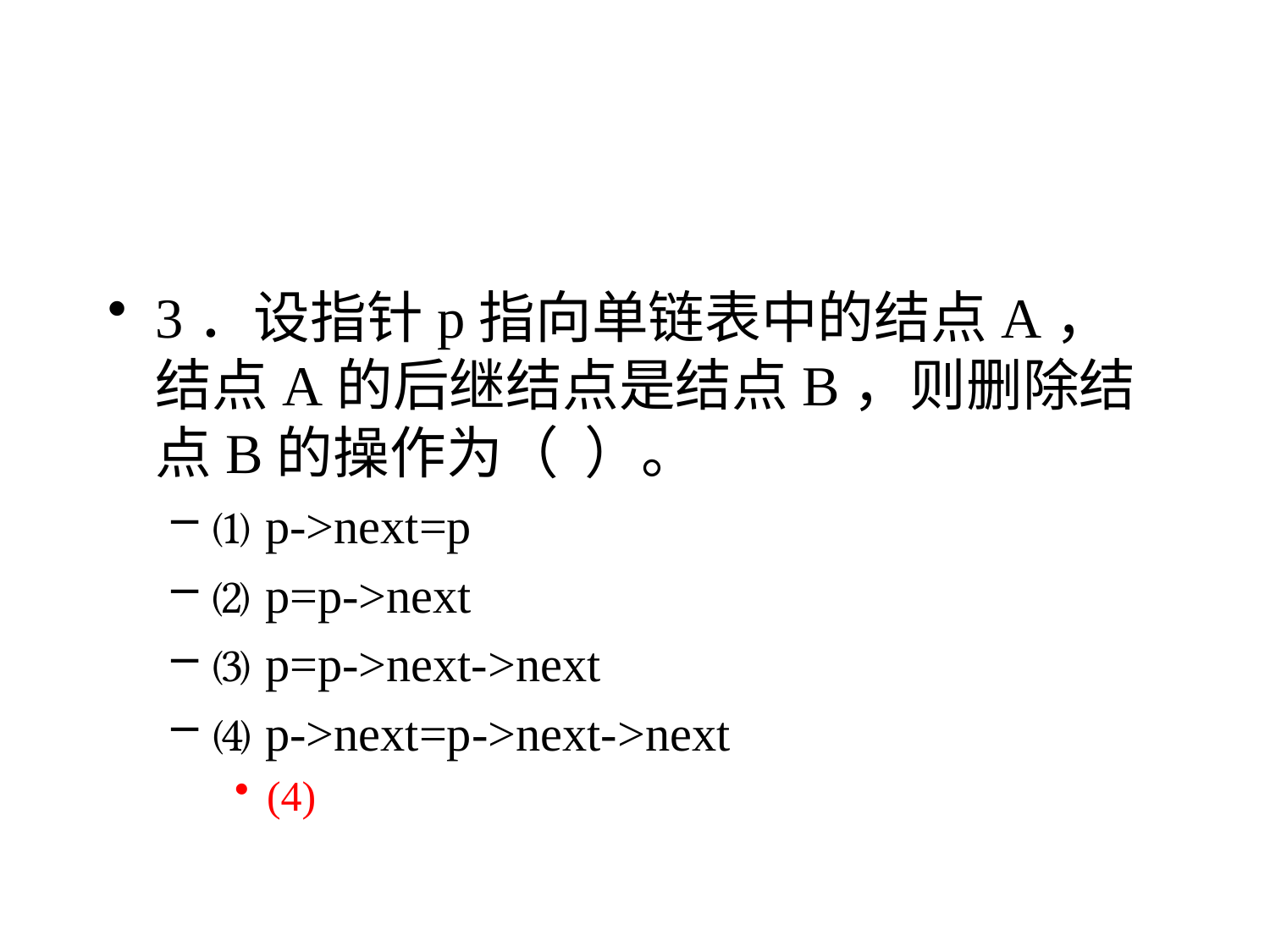

#
3．设指针p指向单链表中的结点A，结点A的后继结点是结点B，则删除结点B的操作为（  ）。
⑴ p->next=p
⑵ p=p->next
⑶ p=p->next->next
⑷ p->next=p->next->next
(4)